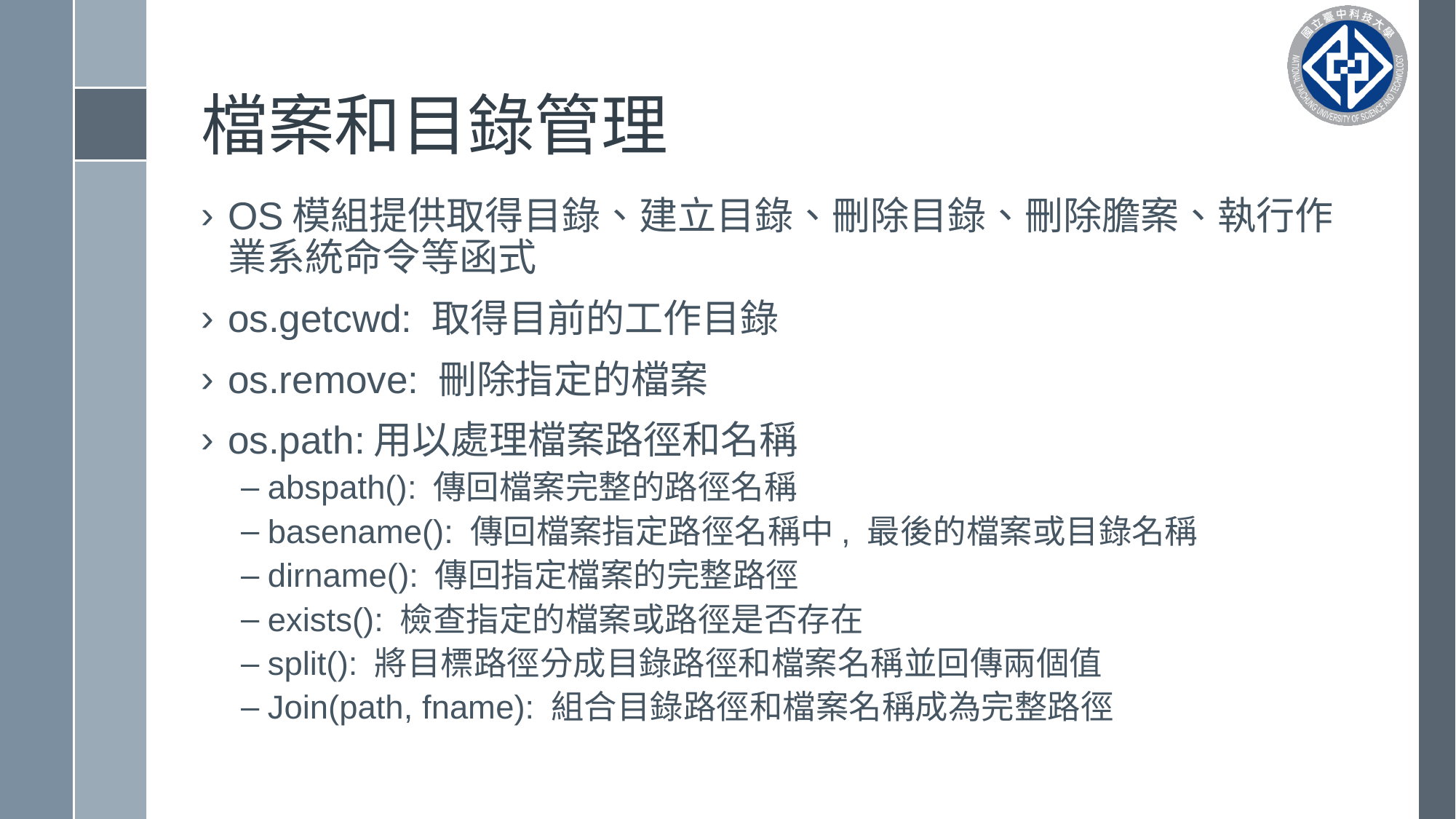

# 檔案和目錄管理
OS模組提供取得目錄、建立目錄、刪除目錄、刪除膽案、執行作業系統命令等函式
os.getcwd: 取得目前的工作目錄
os.remove: 刪除指定的檔案
os.path:用以處理檔案路徑和名稱
abspath(): 傳回檔案完整的路徑名稱
basename(): 傳回檔案指定路徑名稱中, 最後的檔案或目錄名稱
dirname(): 傳回指定檔案的完整路徑
exists(): 檢查指定的檔案或路徑是否存在
split(): 將目標路徑分成目錄路徑和檔案名稱並回傳兩個值
Join(path, fname): 組合目錄路徑和檔案名稱成為完整路徑